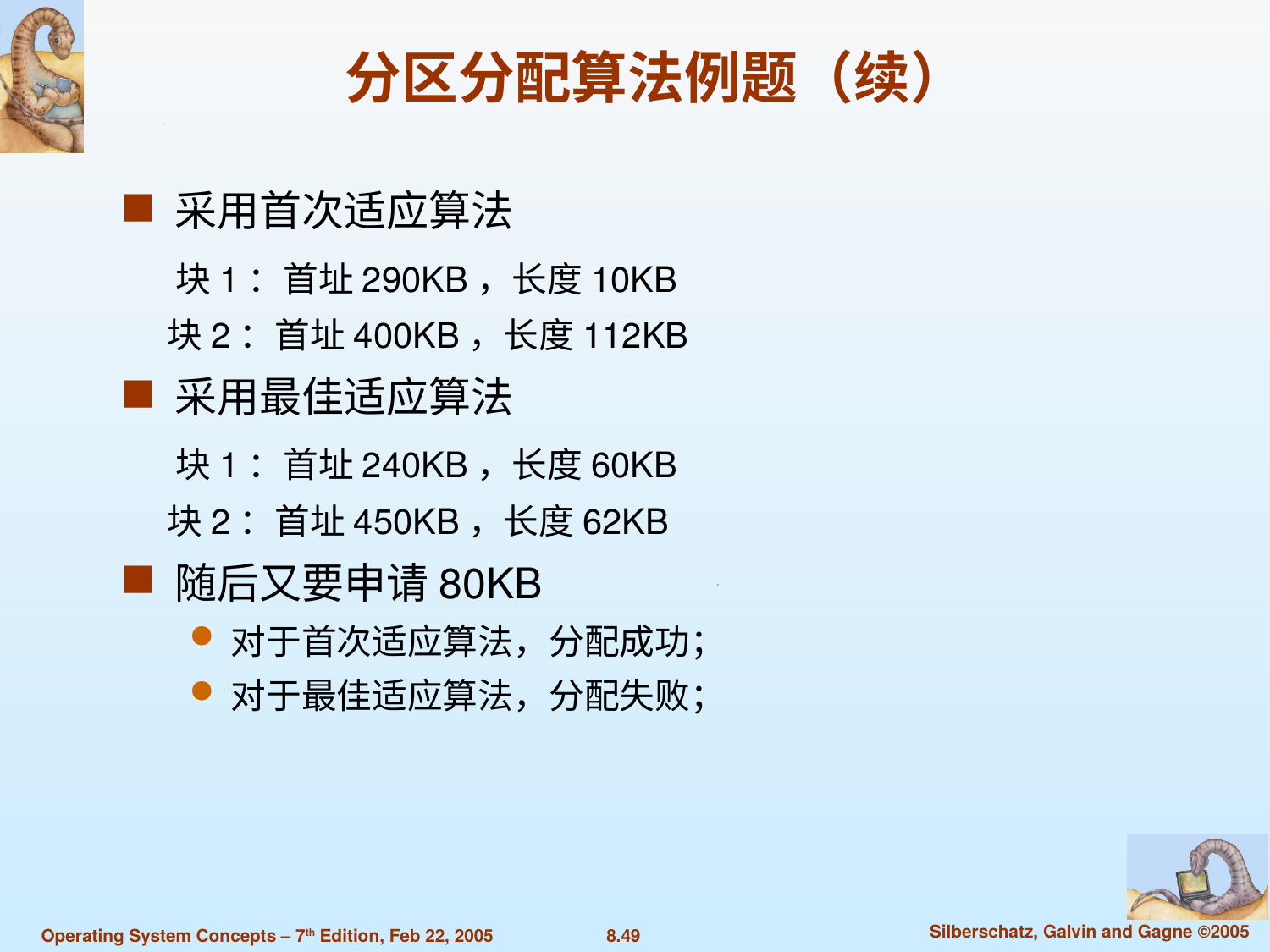

分区分配算法例题（续）
采用首次适应算法
    块1：首址290KB，长度10KB
    块2：首址400KB，长度112KB
采用最佳适应算法
    块1：首址240KB，长度60KB
    块2：首址450KB，长度62KB
随后又要申请80KB
对于首次适应算法，分配成功；
对于最佳适应算法，分配失败；